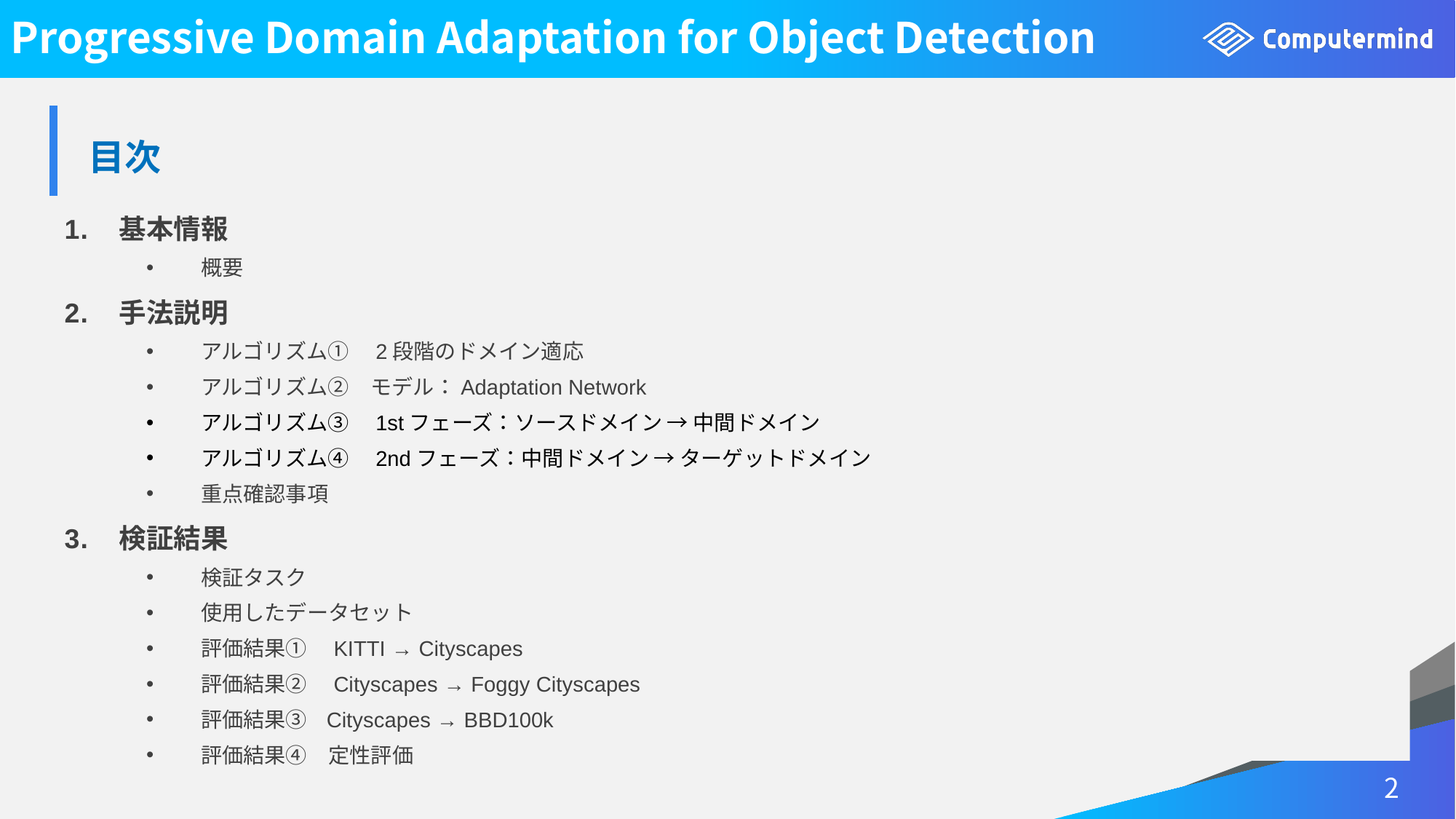

# Progressive Domain Adaptation for Object Detection
| 目次 |
| --- |
基本情報
概要
手法説明
アルゴリズム①　2段階のドメイン適応
アルゴリズム②　モデル：Adaptation Network
アルゴリズム③　1stフェーズ：ソースドメイン → 中間ドメイン
アルゴリズム④　2ndフェーズ：中間ドメイン → ターゲットドメイン
重点確認事項
検証結果
検証タスク
使用したデータセット
評価結果①　KITTI → Cityscapes
評価結果②　Cityscapes → Foggy Cityscapes
評価結果③   Cityscapes → BBD100k
評価結果④　定性評価
2